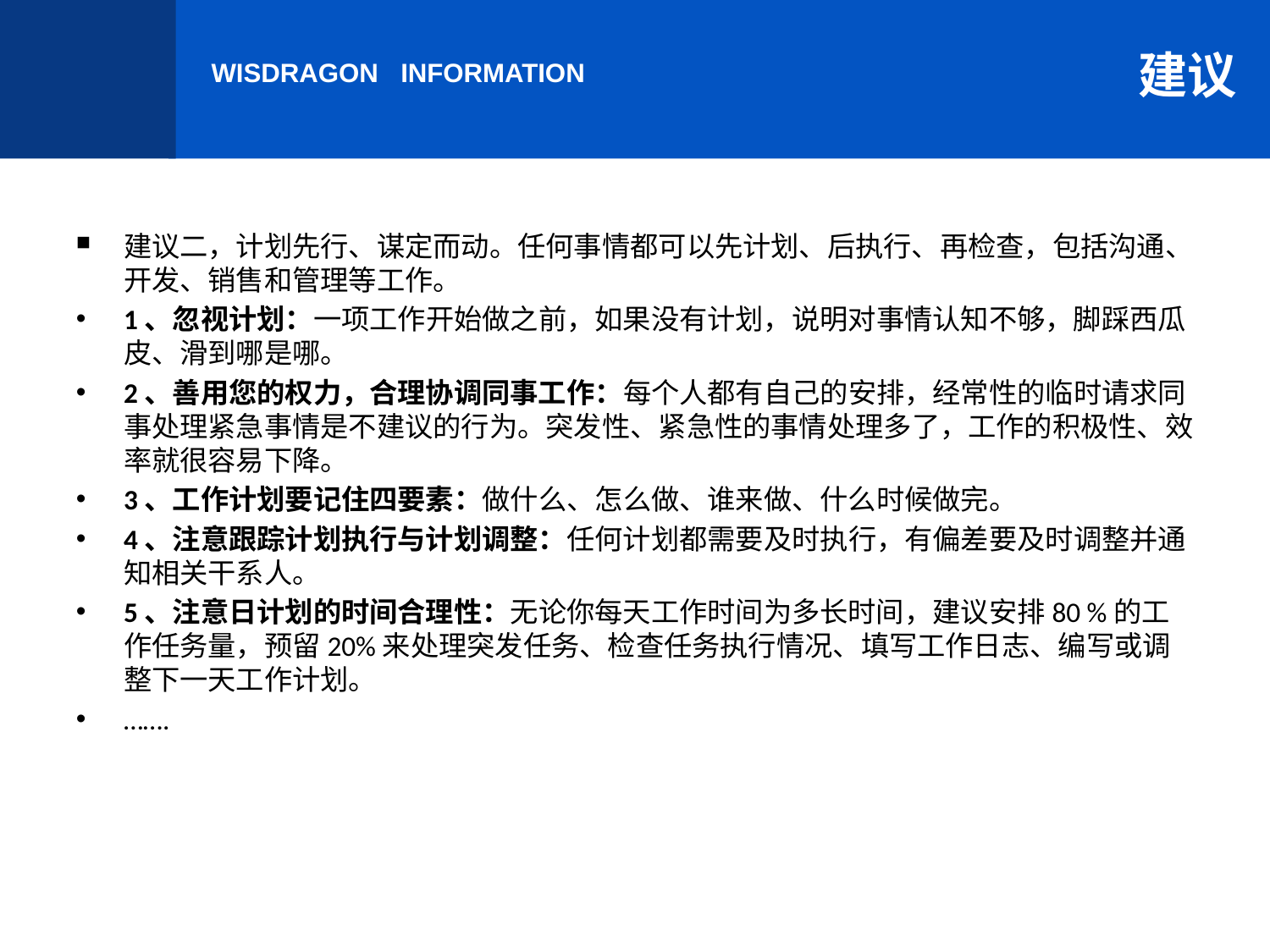

建议
建议二，计划先行、谋定而动。任何事情都可以先计划、后执行、再检查，包括沟通、开发、销售和管理等工作。
1、忽视计划：一项工作开始做之前，如果没有计划，说明对事情认知不够，脚踩西瓜皮、滑到哪是哪。
2、善用您的权力，合理协调同事工作：每个人都有自己的安排，经常性的临时请求同事处理紧急事情是不建议的行为。突发性、紧急性的事情处理多了，工作的积极性、效率就很容易下降。
3、工作计划要记住四要素：做什么、怎么做、谁来做、什么时候做完。
4、注意跟踪计划执行与计划调整：任何计划都需要及时执行，有偏差要及时调整并通知相关干系人。
5、注意日计划的时间合理性：无论你每天工作时间为多长时间，建议安排80 %的工作任务量，预留20%来处理突发任务、检查任务执行情况、填写工作日志、编写或调整下一天工作计划。
…….